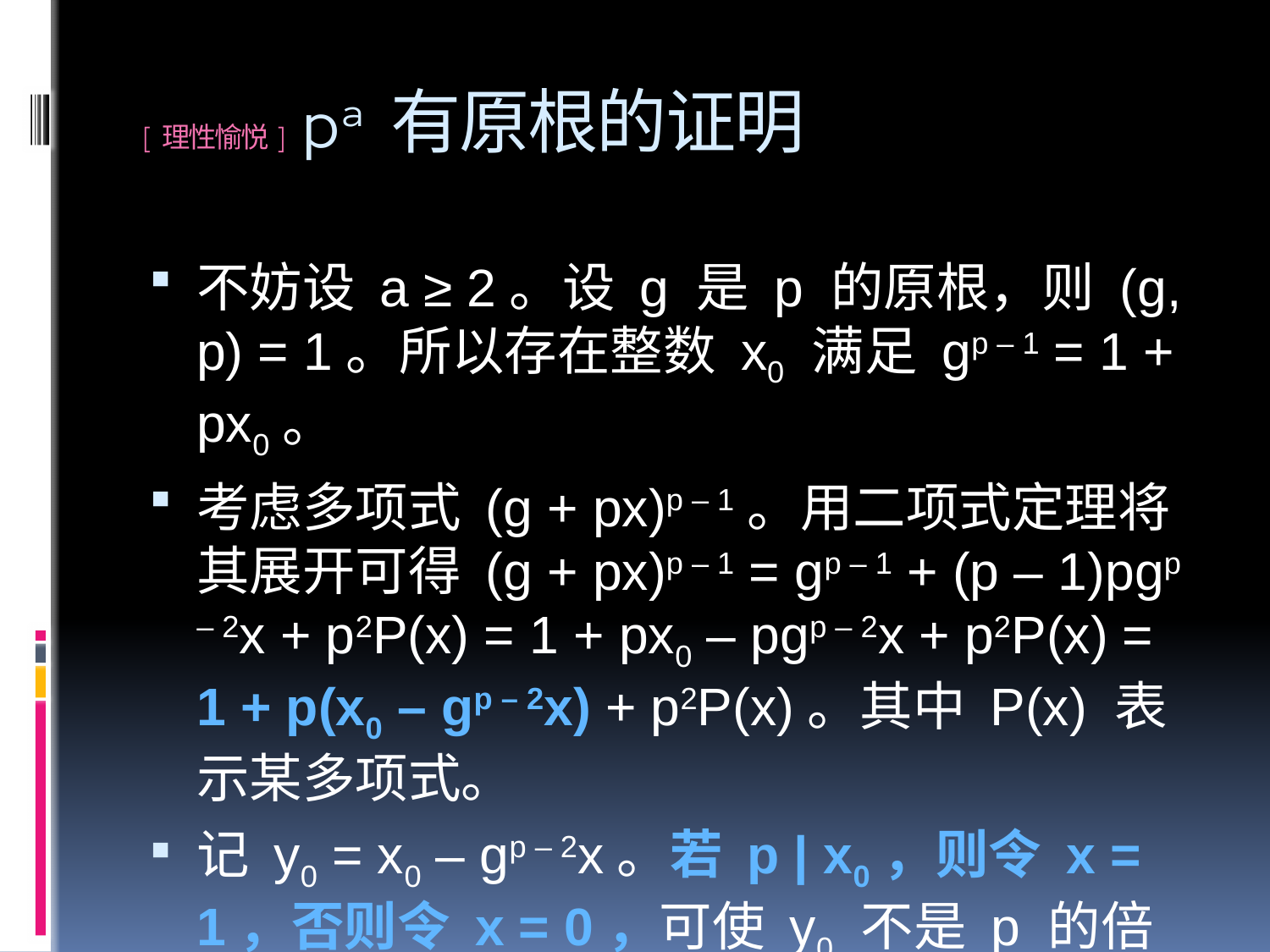

# [理性愉悦] pa 有原根的证明
不妨设 a ≥ 2。设 g 是 p 的原根，则 (g, p) = 1。所以存在整数 x0 满足 gp – 1 = 1 + px0。
考虑多项式 (g + px)p – 1。用二项式定理将其展开可得 (g + px)p – 1 = gp – 1 + (p – 1)pgp – 2x + p2P(x) = 1 + px0 – pgp – 2x + p2P(x) = 1 + p(x0 – gp – 2x) + p2P(x)。其中 P(x) 表示某多项式。
记 y0 = x0 – gp – 2x。若 p | x0，则令 x = 1，否则令 x = 0，可使 y0 不是 p 的倍数。